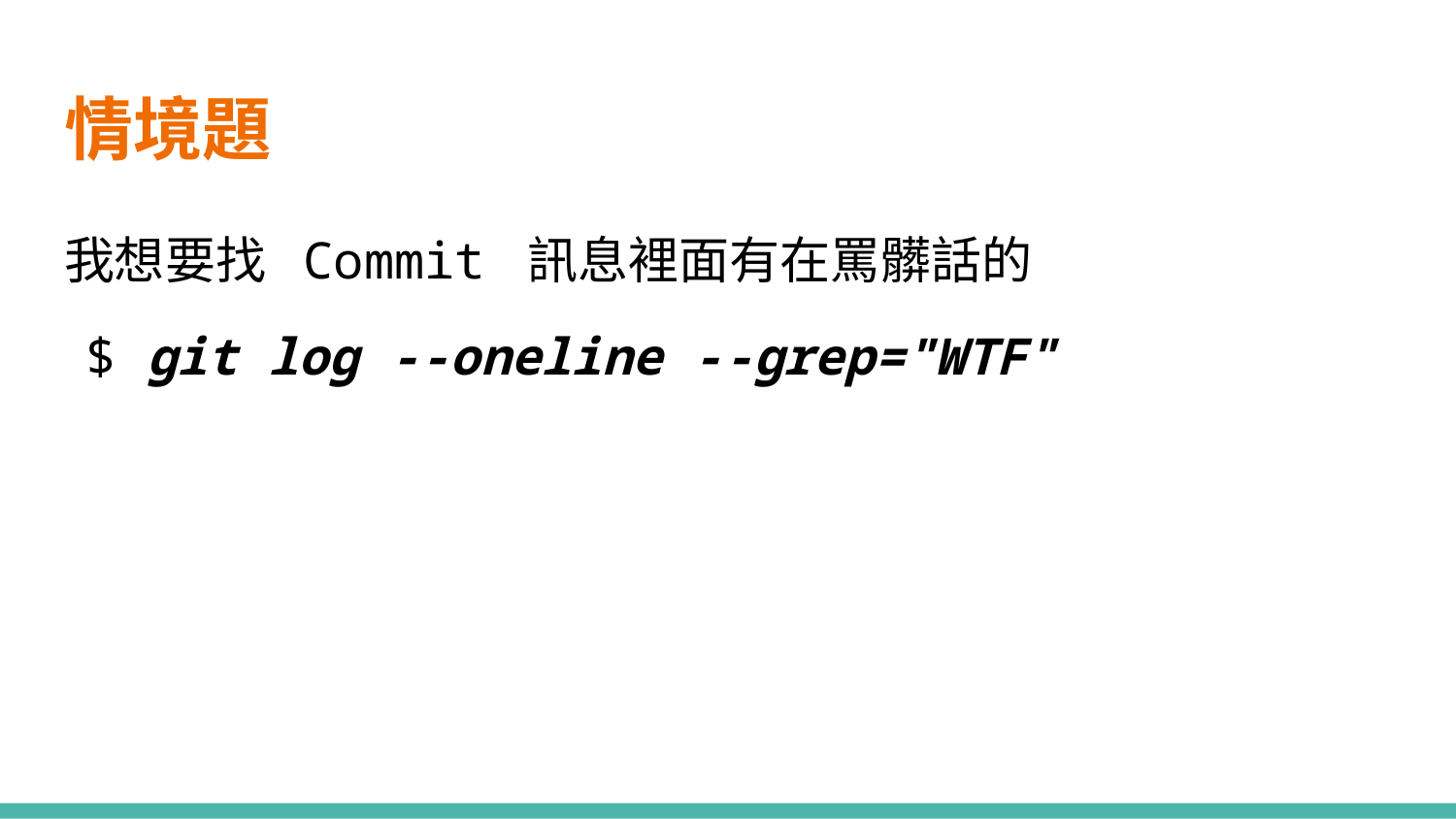

# 情境題
我想要找 Commit 訊息裡面有在罵髒話的
$ git log --oneline --grep="WTF"